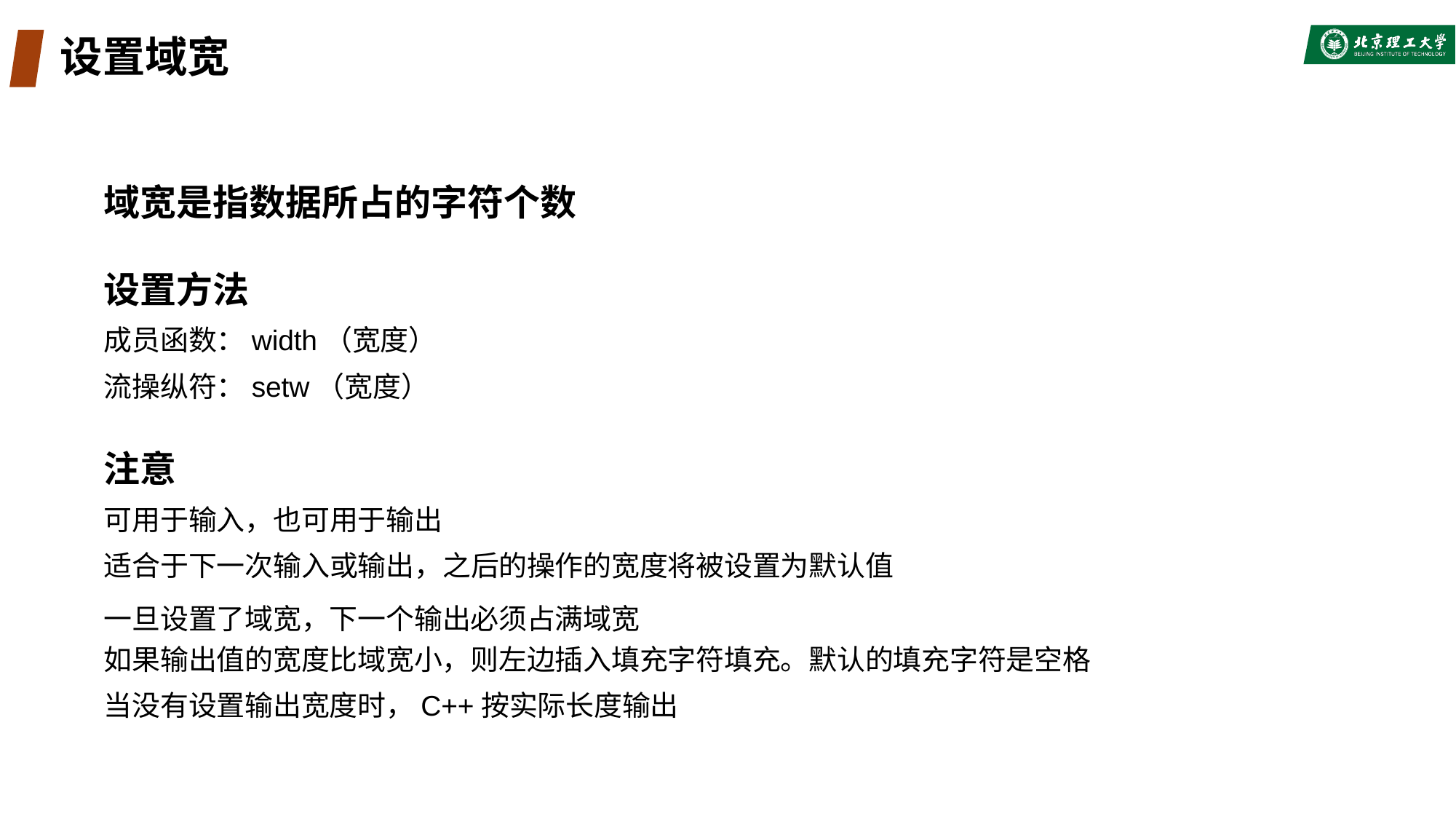

# 设置域宽
域宽是指数据所占的字符个数
设置方法
成员函数：width（宽度）
流操纵符：setw（宽度）
注意
可用于输入，也可用于输出
适合于下一次输入或输出，之后的操作的宽度将被设置为默认值
一旦设置了域宽，下一个输出必须占满域宽
如果输出值的宽度比域宽小，则左边插入填充字符填充。默认的填充字符是空格
当没有设置输出宽度时，C++按实际长度输出